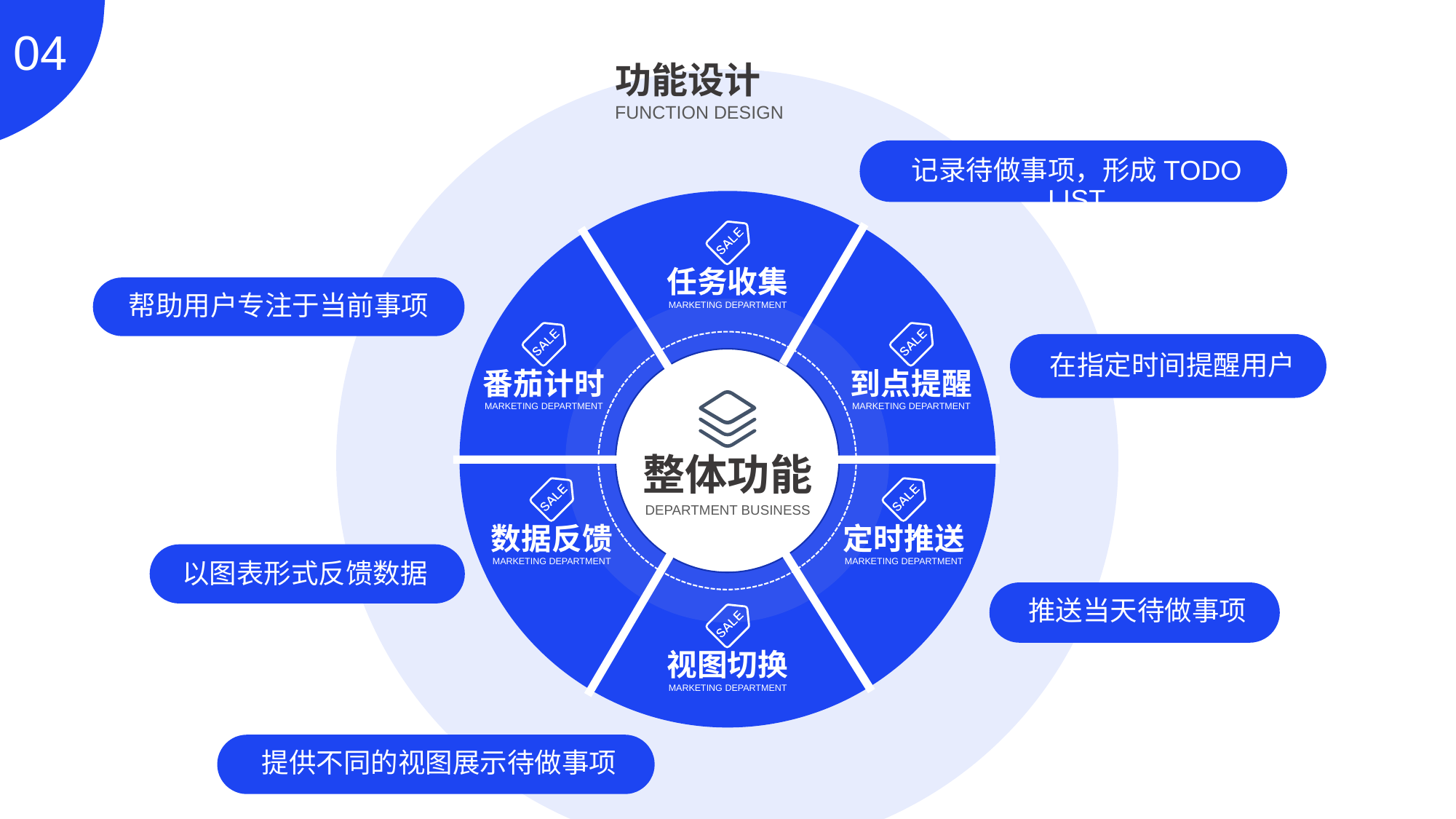

04
功能设计
FUNCTION DESIGN

记录待做事项，形成TODO LIST

任务收集

帮助用户专注于当前事项
MARKETING DEPARTMENT

在指定时间提醒用户

番茄计时
到点提醒

MARKETING DEPARTMENT
MARKETING DEPARTMENT

整体功能

DEPARTMENT BUSINESS
数据反馈
定时推送

MARKETING DEPARTMENT
MARKETING DEPARTMENT
以图表形式反馈数据

推送当天待做事项

视图切换
MARKETING DEPARTMENT

提供不同的视图展示待做事项